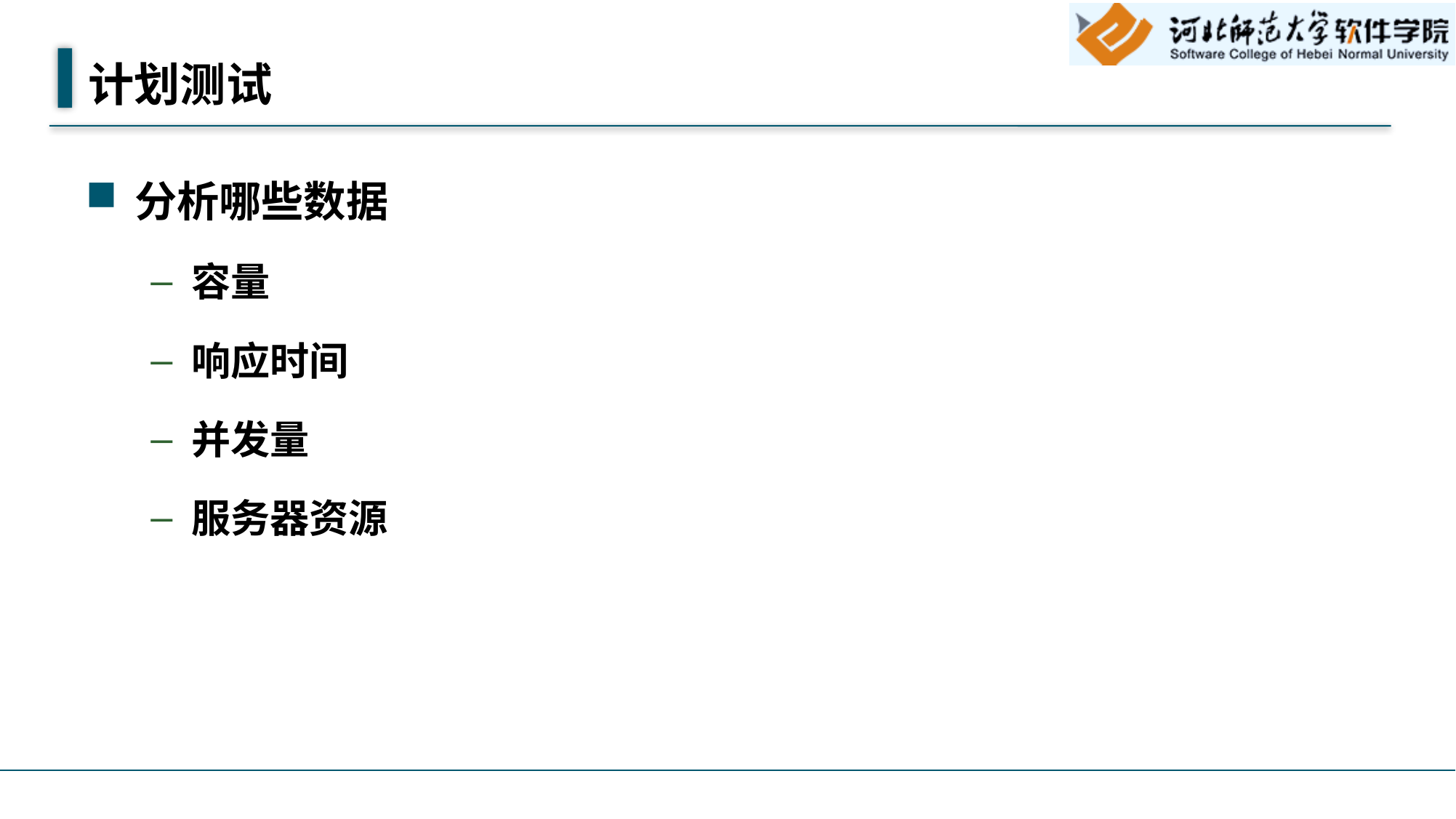

# 计划测试
分析哪些数据
容量
响应时间
并发量
服务器资源